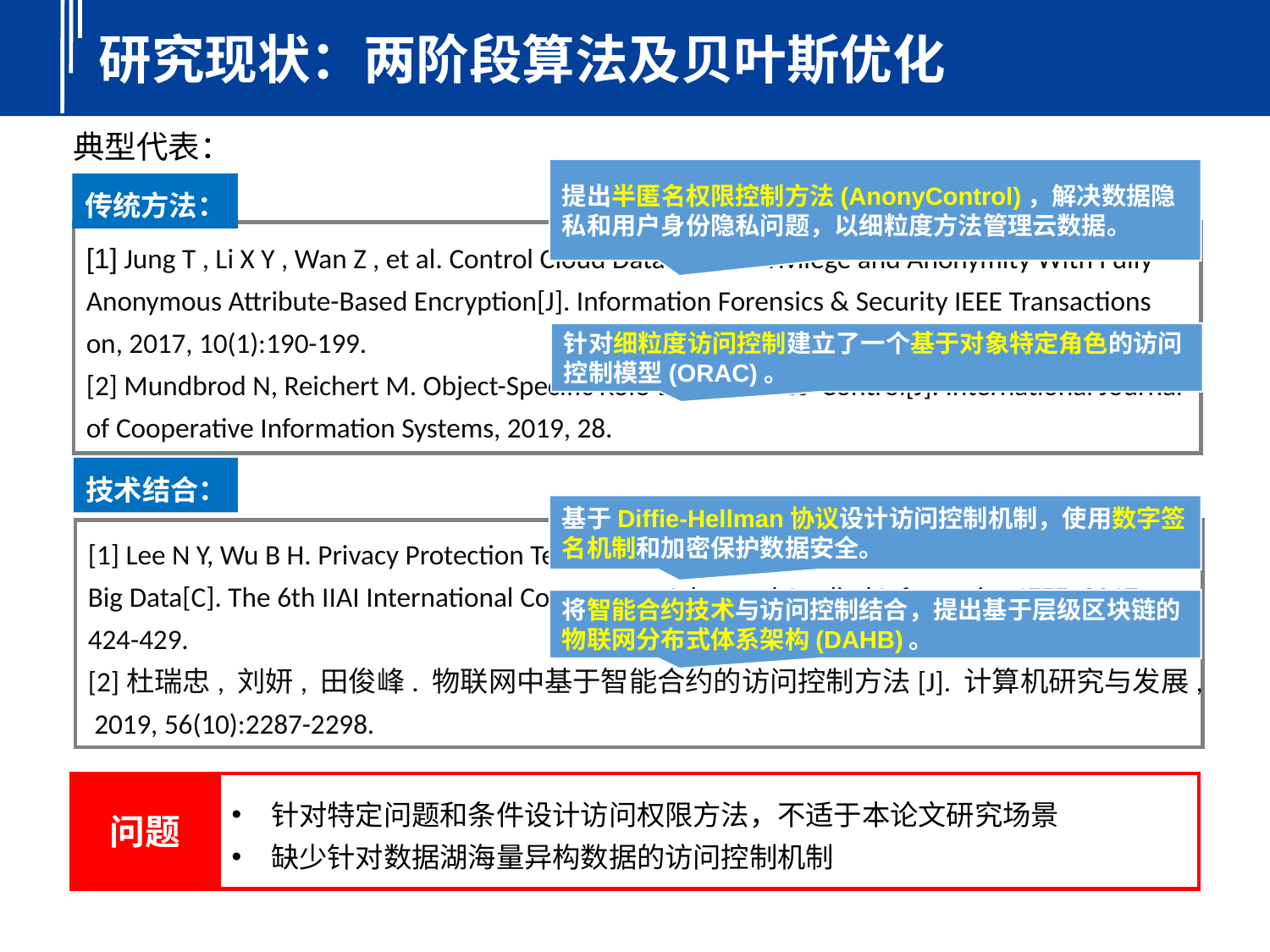

研究现状：两阶段算法及贝叶斯优化
典型代表：
提出半匿名权限控制方法(AnonyControl)，解决数据隐私和用户身份隐私问题，以细粒度方法管理云数据。
传统方法：
[1] Jung T , Li X Y , Wan Z , et al. Control Cloud Data Access Privilege and Anonymity With Fully Anonymous Attribute-Based Encryption[J]. Information Forensics & Security IEEE Transactions on, 2017, 10(1):190-199.
[2] Mundbrod N, Reichert M. Object-Speciﬁc Role-Based Access  Control[J]. International Journal of Cooperative Information Systems, 2019, 28.
针对细粒度访问控制建立了一个基于对象特定角色的访问控制模型(ORAC)。
技术结合：
[1] Lee N Y, Wu B H. Privacy Protection Technology and Access Control Mechanism for Medical Big Data[C]. The 6th IIAI International Congress on Advanced Applied Informatics. IEEE, 2017, 424-429.
[2]杜瑞忠, 刘妍, 田俊峰. 物联网中基于智能合约的访问控制方法[J]. 计算机研究与发展, 2019, 56(10):2287-2298.
基于Diffie-Hellman协议设计访问控制机制，使用数字签名机制和加密保护数据安全。
将智能合约技术与访问控制结合，提出基于层级区块链的物联网分布式体系架构(DAHB)。
问题
针对特定问题和条件设计访问权限方法，不适于本论文研究场景
缺少针对数据湖海量异构数据的访问控制机制
12